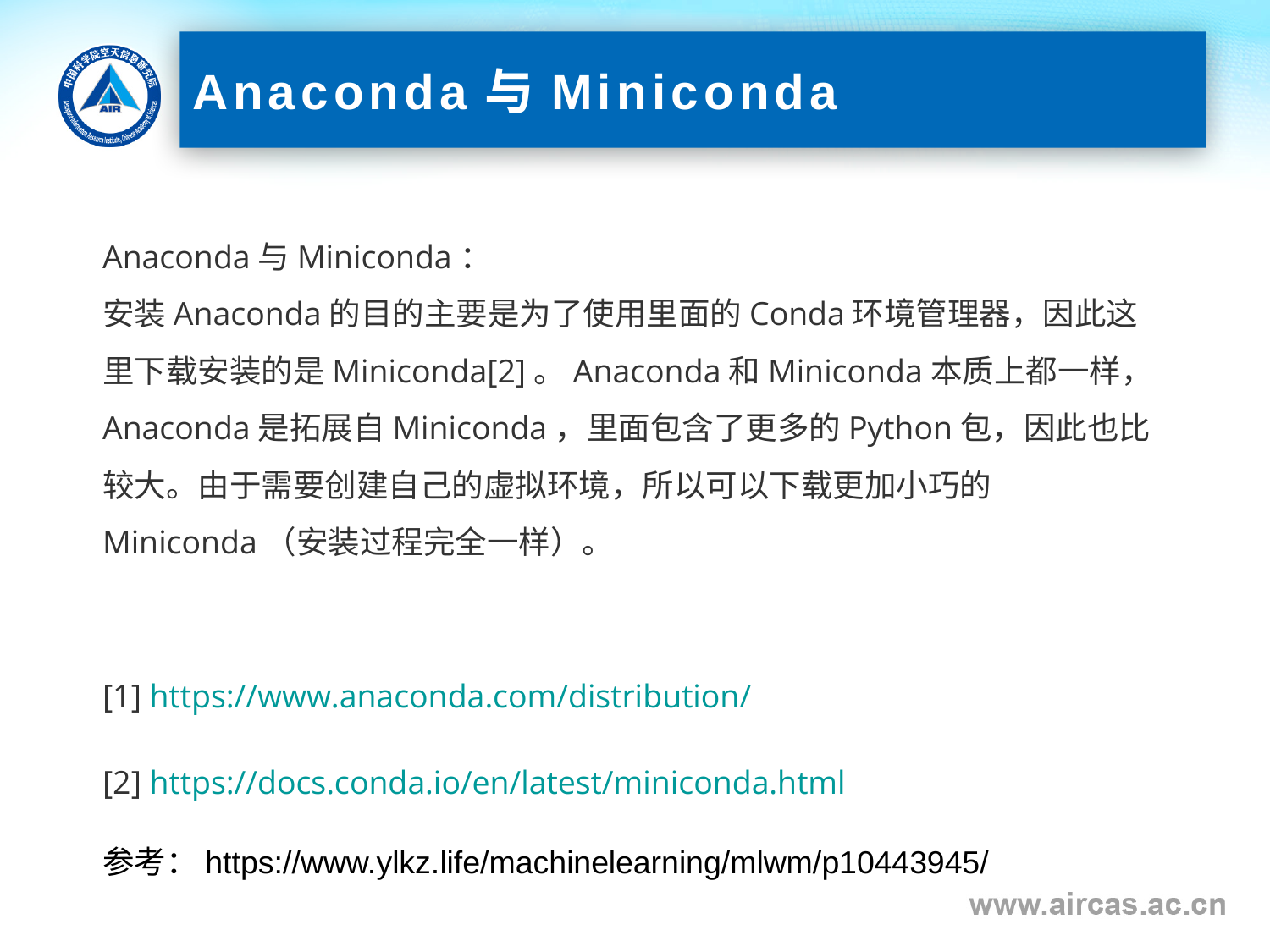

Anaconda与Miniconda
Anaconda与Miniconda：
安装Anaconda的目的主要是为了使用里面的Conda环境管理器，因此这里下载安装的是Miniconda[2]。Anaconda和Miniconda本质上都一样，Anaconda是拓展自Miniconda，里面包含了更多的Python包，因此也比较大。由于需要创建自己的虚拟环境，所以可以下载更加小巧的Miniconda（安装过程完全一样）。
[1] https://www.anaconda.com/distribution/
[2] https://docs.conda.io/en/latest/miniconda.html
参考：https://www.ylkz.life/machinelearning/mlwm/p10443945/